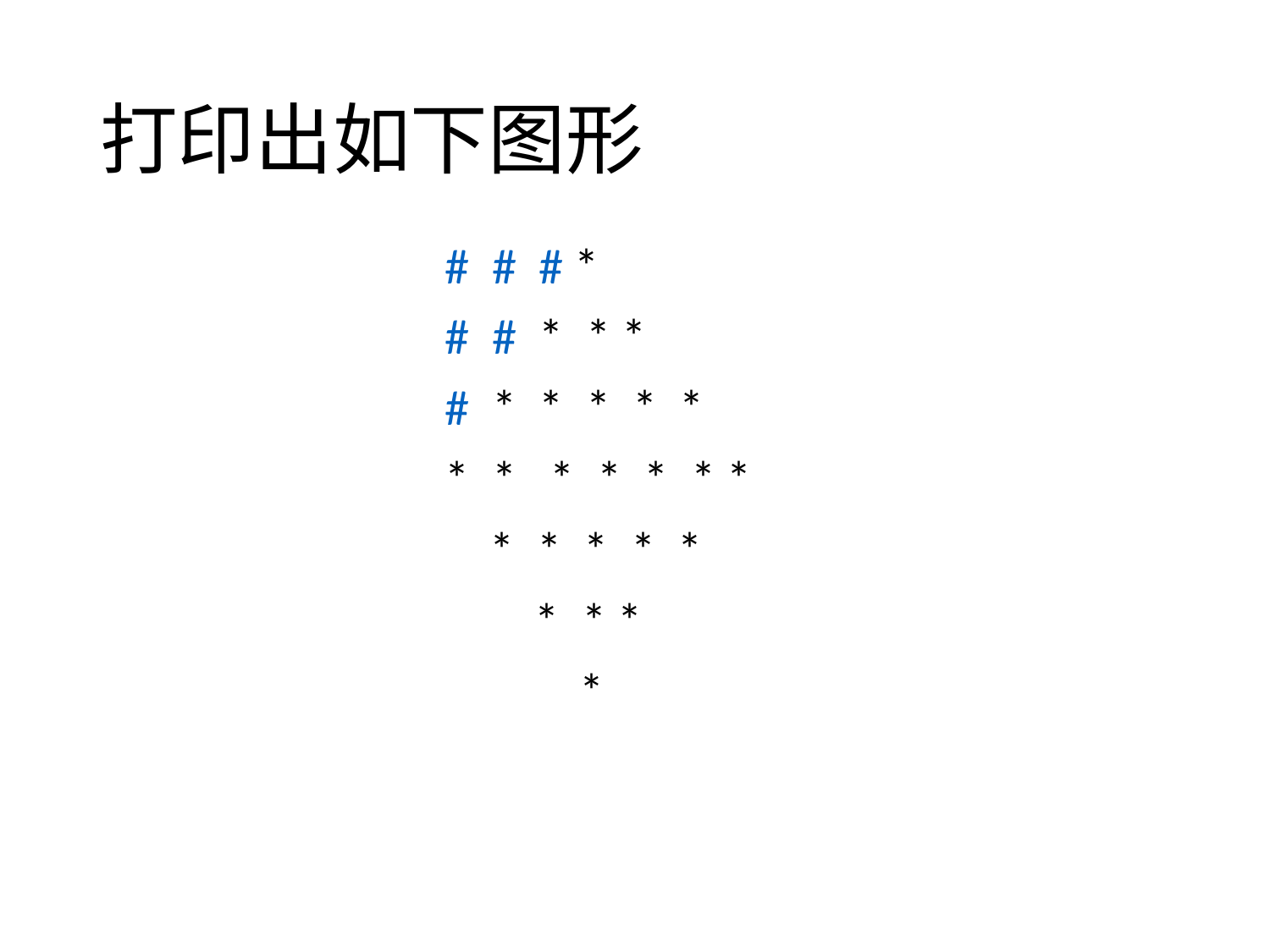

# 打印出如下图形
      #  #  # *
      #  #  *  * *
      #  *  *  *  *  *
      *  *   *  *  *  * *
          *  *  *  *  *
              *  * *
                  *